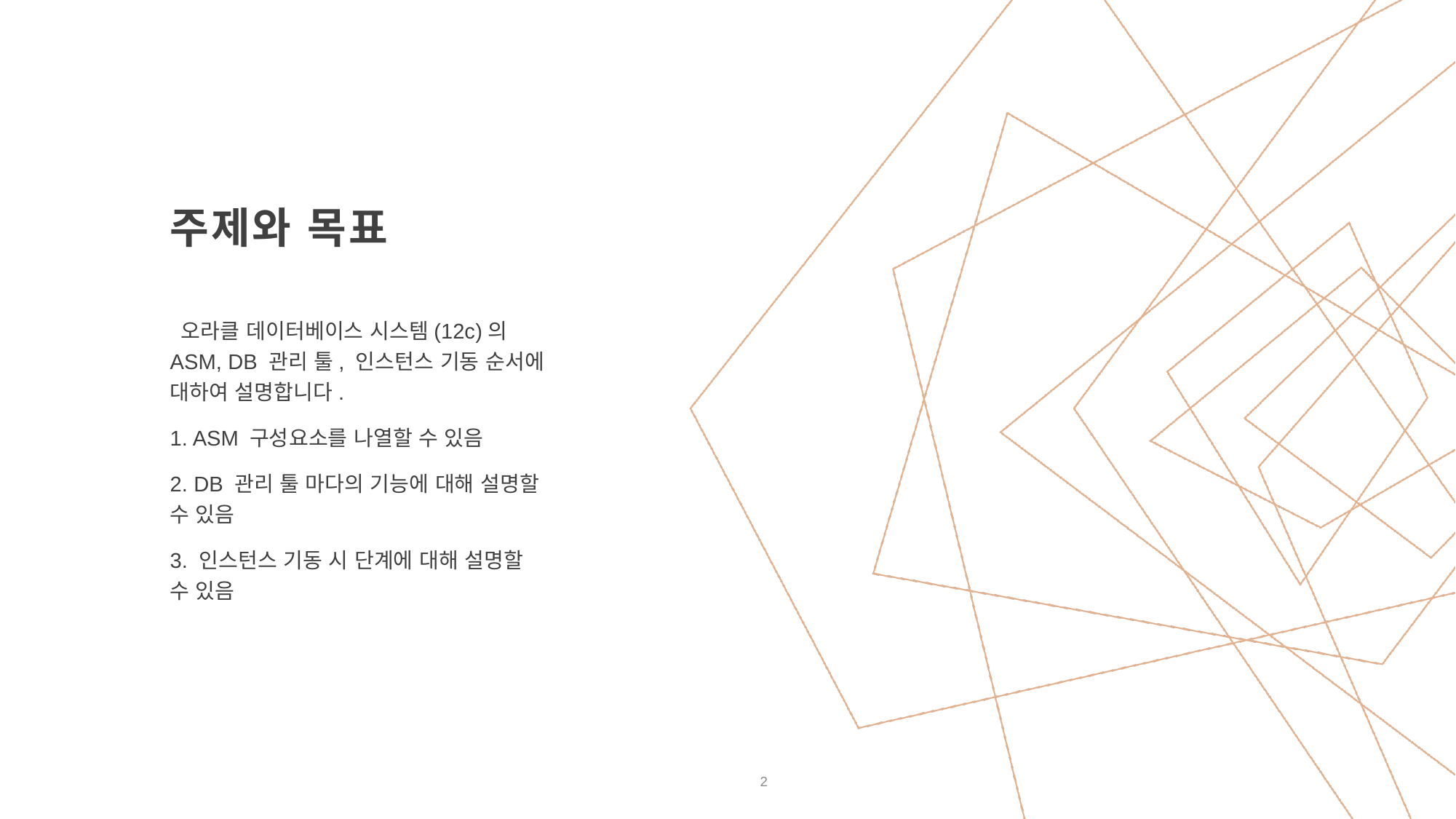

# 주제와 목표
 오라클 데이터베이스 시스템(12c)의 ASM, DB 관리 툴, 인스턴스 기동 순서에 대하여 설명합니다.
1. ASM 구성요소를 나열할 수 있음
2. DB 관리 툴 마다의 기능에 대해 설명할 수 있음
3. 인스턴스 기동 시 단계에 대해 설명할 수 있음
2